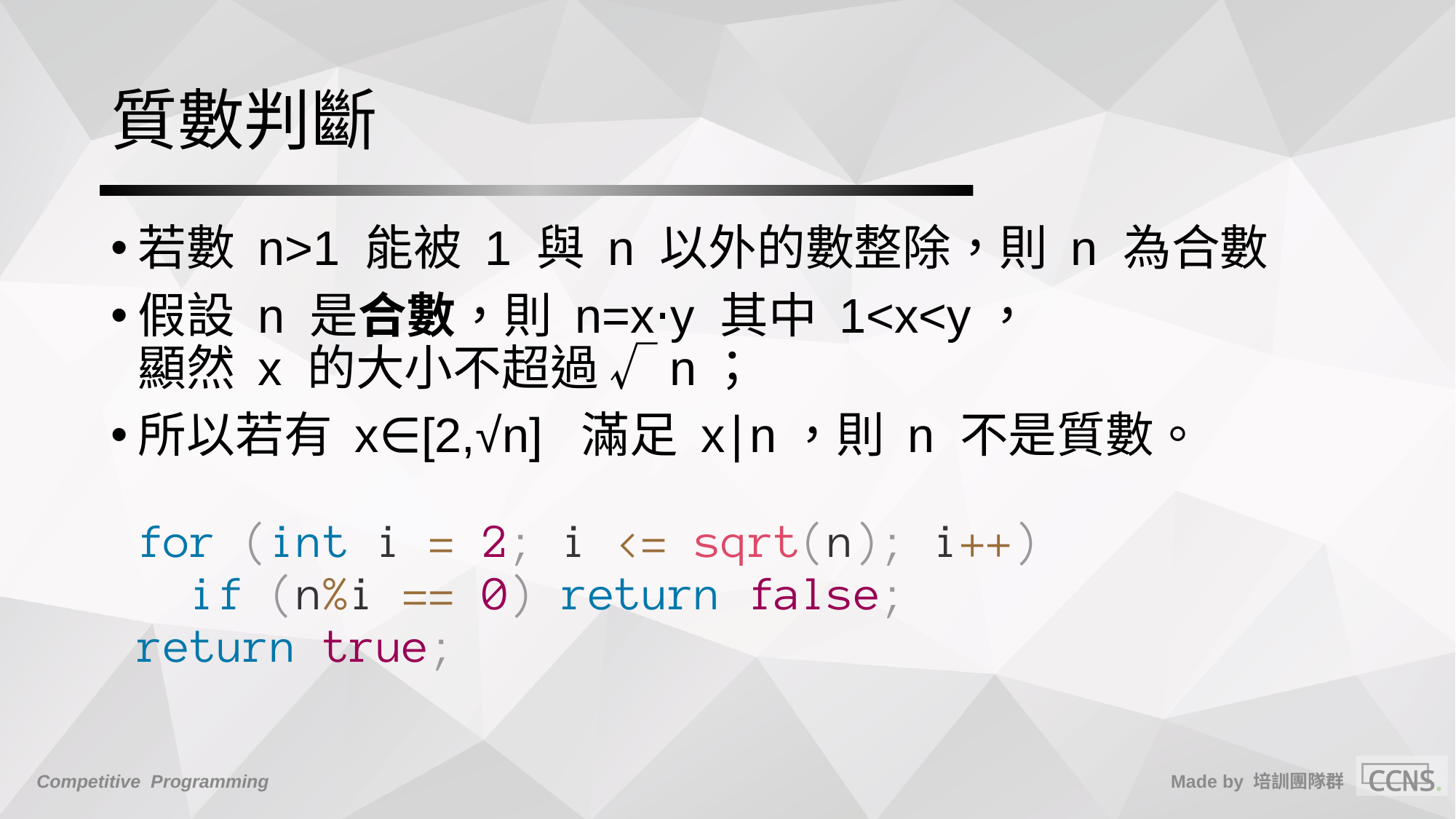

# 質數判斷
若數 n>1 能被 1 與 n 以外的數整除，則 n 為合數
假設 n 是合數，則 n=x⋅y 其中 1<x<y，
顯然 x 的大小不超過 √n；
所以若有 x∈[2,√n]  滿足 x∣n，則 n 不是質數。
for (int i = 2; i <= sqrt(n); i++)
  if (n%i == 0) return false;
return true;